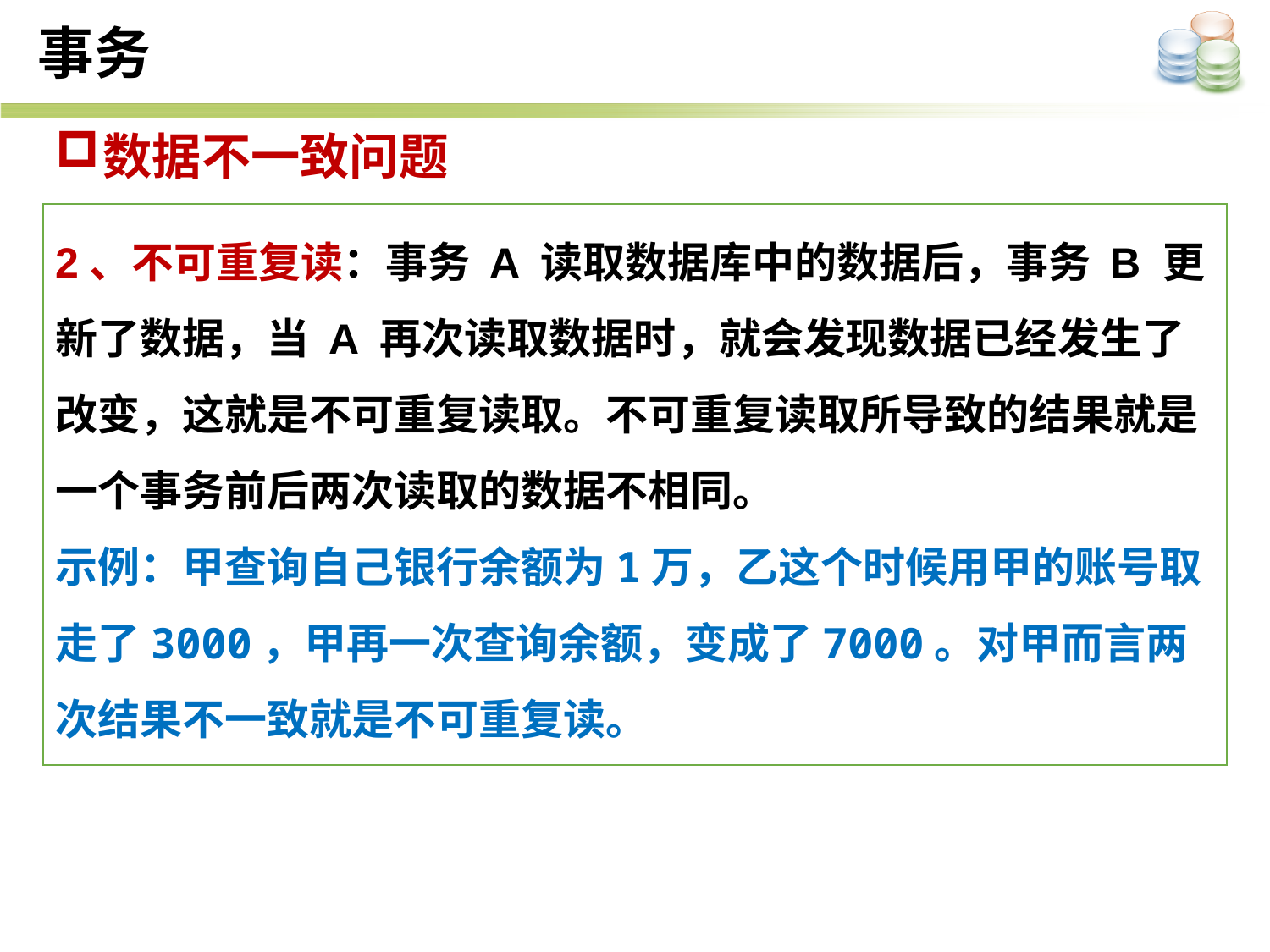

事务
数据不一致问题
2、不可重复读：事务 A 读取数据库中的数据后，事务 B 更新了数据，当 A 再次读取数据时，就会发现数据已经发生了改变，这就是不可重复读取。不可重复读取所导致的结果就是一个事务前后两次读取的数据不相同。
示例：甲查询自己银行余额为1万，乙这个时候用甲的账号取走了3000，甲再一次查询余额，变成了7000。对甲而言两次结果不一致就是不可重复读。
28